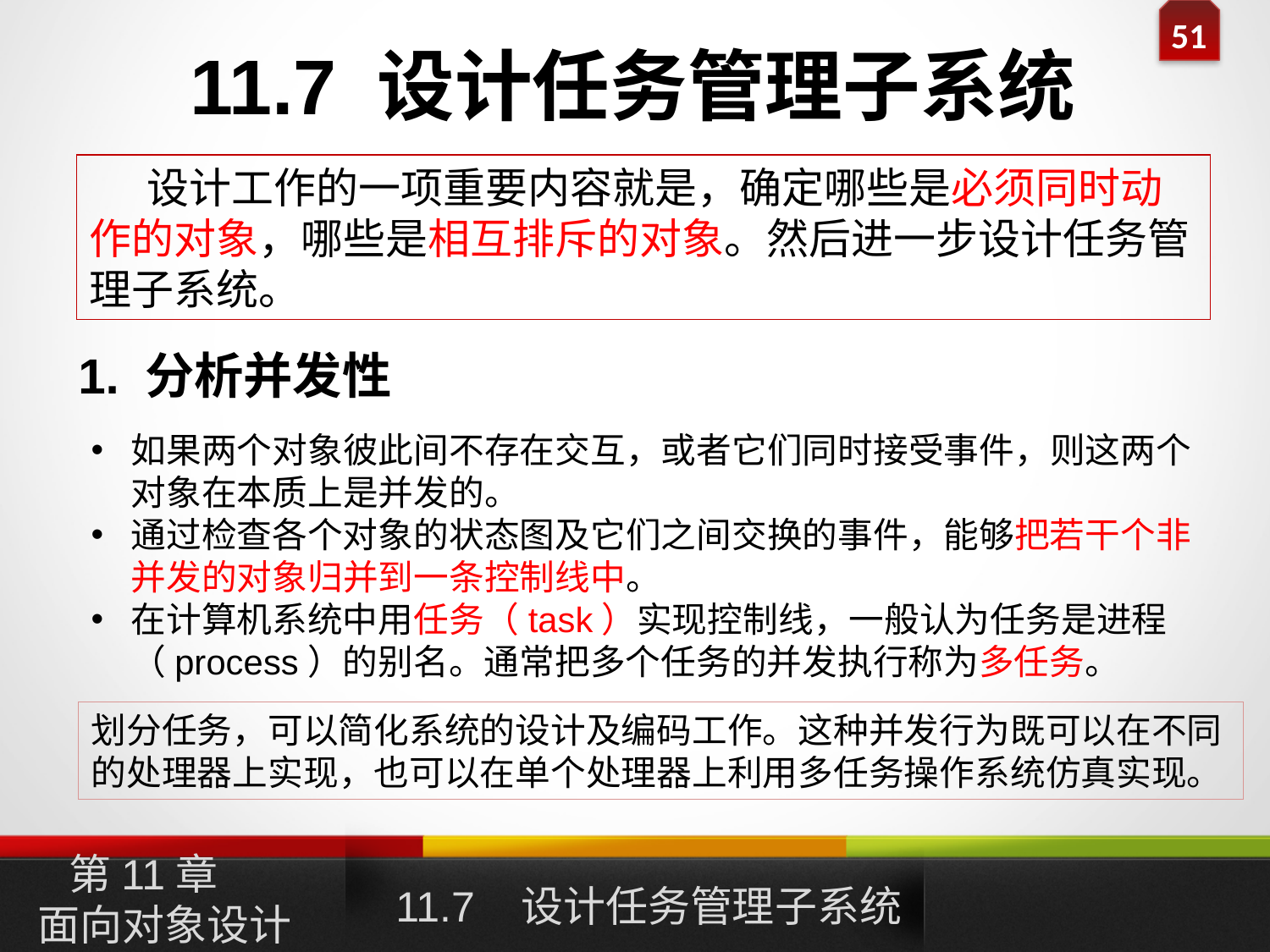

# 11.7 设计任务管理子系统
     设计工作的一项重要内容就是，确定哪些是必须同时动作的对象，哪些是相互排斥的对象。然后进一步设计任务管理子系统。
1. 分析并发性
如果两个对象彼此间不存在交互，或者它们同时接受事件，则这两个对象在本质上是并发的。
通过检查各个对象的状态图及它们之间交换的事件，能够把若干个非并发的对象归并到一条控制线中。
在计算机系统中用任务（task）实现控制线，一般认为任务是进程（process）的别名。通常把多个任务的并发执行称为多任务。
划分任务，可以简化系统的设计及编码工作。这种并发行为既可以在不同的处理器上实现，也可以在单个处理器上利用多任务操作系统仿真实现。
11.7   设计任务管理子系统